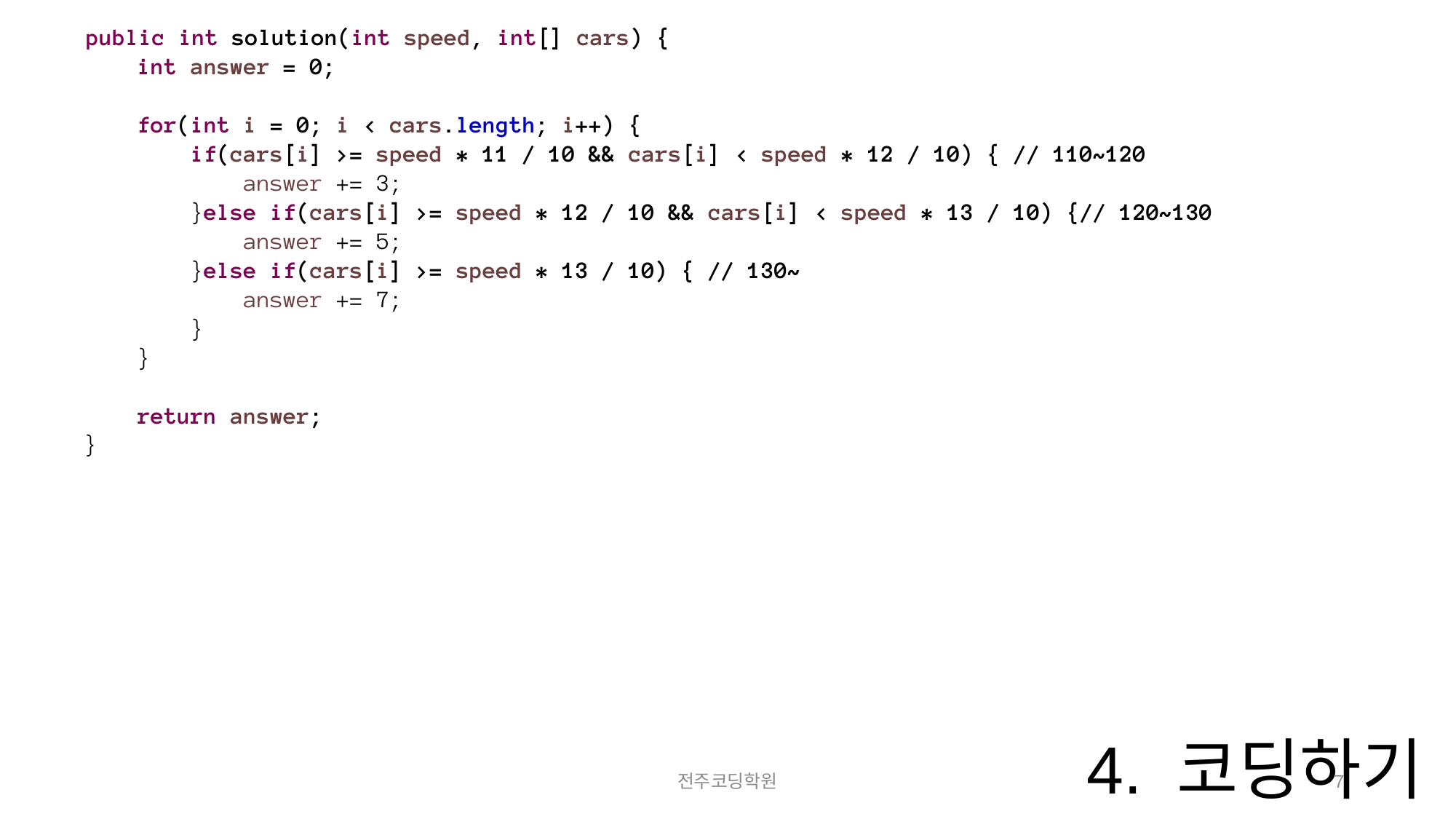

public int solution(int speed, int[] cars) {
        int answer = 0;

        for(int i = 0; i < cars.length; i++) {
            if(cars[i] >= speed * 11 / 10 && cars[i] < speed * 12 / 10) { // 110~120
                answer += 3;
            }else if(cars[i] >= speed * 12 / 10 && cars[i] < speed * 13 / 10) {// 120~130
                answer += 5;
            }else if(cars[i] >= speed * 13 / 10) { // 130~
                answer += 7;
            }
        }

        return answer;
    }

# 4. 코딩하기
전주코딩학원
7